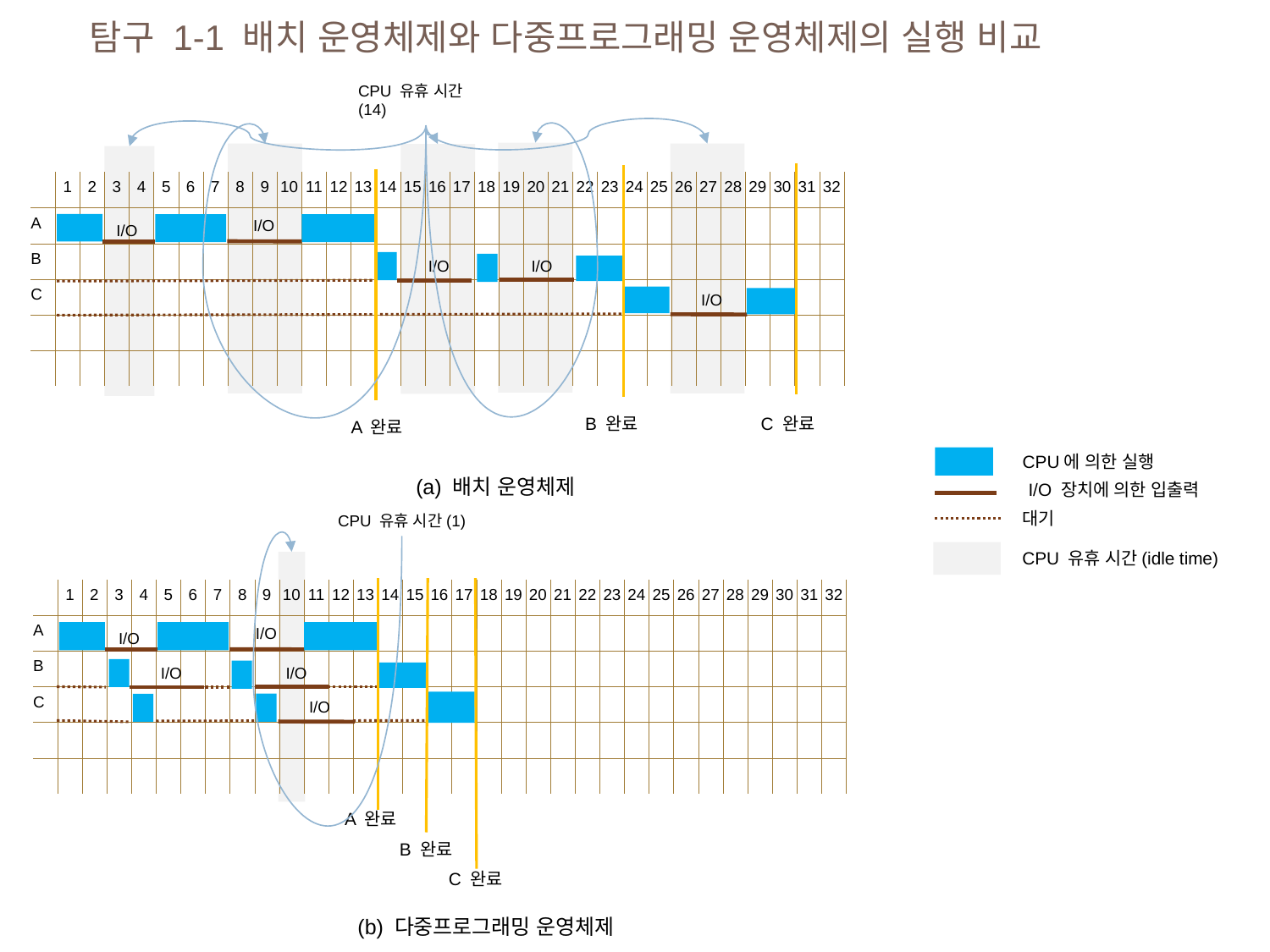

탐구 1-1 배치 운영체제와 다중프로그래밍 운영체제의 실행 비교
CPU 유휴 시간(14)

|  | 1 | 2 | 3 | 4 | 5 | 6 | 7 | 8 | 9 | 10 | 11 | 12 | 13 | 14 | 15 | 16 | 17 | 18 | 19 | 20 | 21 | 22 | 23 | 24 | 25 | 26 | 27 | 28 | 29 | 30 | 31 | 32 |
| --- | --- | --- | --- | --- | --- | --- | --- | --- | --- | --- | --- | --- | --- | --- | --- | --- | --- | --- | --- | --- | --- | --- | --- | --- | --- | --- | --- | --- | --- | --- | --- | --- |
| A |  |  |  |  |  |  |  |  |  |  |  |  |  |  |  |  |  |  |  |  |  |  |  |  |  |  |  |  |  |  |  |  |
| B |  |  |  |  |  |  |  |  |  |  |  |  |  |  |  |  |  |  |  |  |  |  |  |  |  |  |  |  |  |  |  |  |
| C |  |  |  |  |  |  |  |  |  |  |  |  |  |  |  |  |  |  |  |  |  |  |  |  |  |  |  |  |  |  |  |  |
|  |  |  |  |  |  |  |  |  |  |  |  |  |  |  |  |  |  |  |  |  |  |  |  |  |  |  |  |  |  |  |  |  |
|  |  |  |  |  |  |  |  |  |  |  |  |  |  |  |  |  |  |  |  |  |  |  |  |  |  |  |  |  |  |  |  |  |
I/O

I/O

I/O
I/O

I/O

B 완료
C 완료
A 완료
CPU에 의한 실행

I/O 장치에 의한 입출력
대기
CPU 유휴 시간(idle time)

(a) 배치 운영체제
CPU 유휴 시간(1)

|  | 1 | 2 | 3 | 4 | 5 | 6 | 7 | 8 | 9 | 10 | 11 | 12 | 13 | 14 | 15 | 16 | 17 | 18 | 19 | 20 | 21 | 22 | 23 | 24 | 25 | 26 | 27 | 28 | 29 | 30 | 31 | 32 |
| --- | --- | --- | --- | --- | --- | --- | --- | --- | --- | --- | --- | --- | --- | --- | --- | --- | --- | --- | --- | --- | --- | --- | --- | --- | --- | --- | --- | --- | --- | --- | --- | --- |
| A |  |  |  |  |  |  |  |  |  |  |  |  |  |  |  |  |  |  |  |  |  |  |  |  |  |  |  |  |  |  |  |  |
| B |  |  |  |  |  |  |  |  |  |  |  |  |  |  |  |  |  |  |  |  |  |  |  |  |  |  |  |  |  |  |  |  |
| C |  |  |  |  |  |  |  |  |  |  |  |  |  |  |  |  |  |  |  |  |  |  |  |  |  |  |  |  |  |  |  |  |
|  |  |  |  |  |  |  |  |  |  |  |  |  |  |  |  |  |  |  |  |  |  |  |  |  |  |  |  |  |  |  |  |  |
|  |  |  |  |  |  |  |  |  |  |  |  |  |  |  |  |  |  |  |  |  |  |  |  |  |  |  |  |  |  |  |  |  |
I/O

I/O

I/O
I/O

I/O

A 완료
B 완료
C 완료
(b) 다중프로그래밍 운영체제